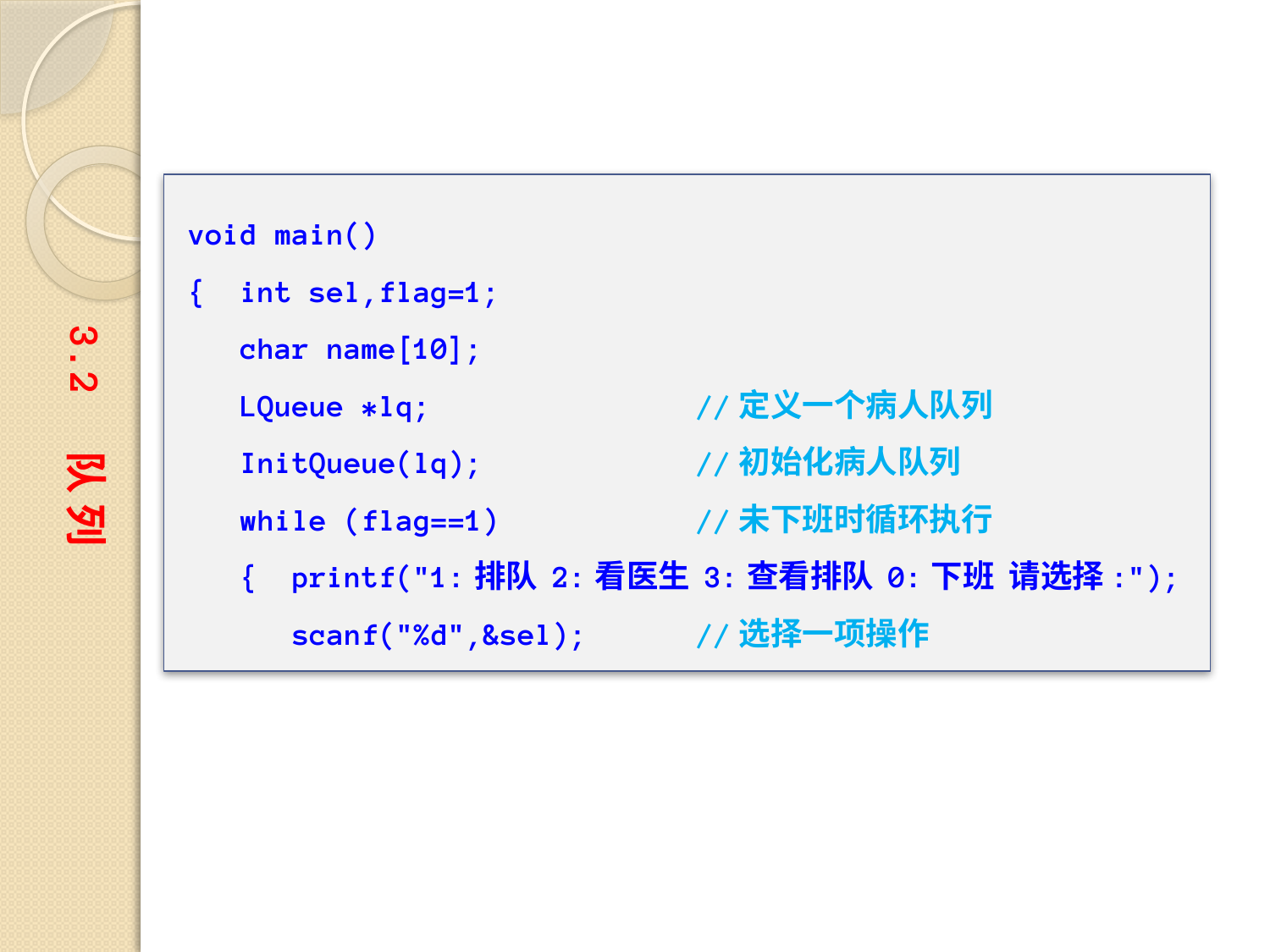

void main()
{  int sel,flag=1;
   char name[10];
   LQueue *lq;			//定义一个病人队列
   InitQueue(lq);		//初始化病人队列
   while (flag==1) 		//未下班时循环执行
   {  printf("1:排队 2:看医生 3:查看排队 0:下班  请选择:");
      scanf("%d",&sel);	//选择一项操作
3.2  队 列